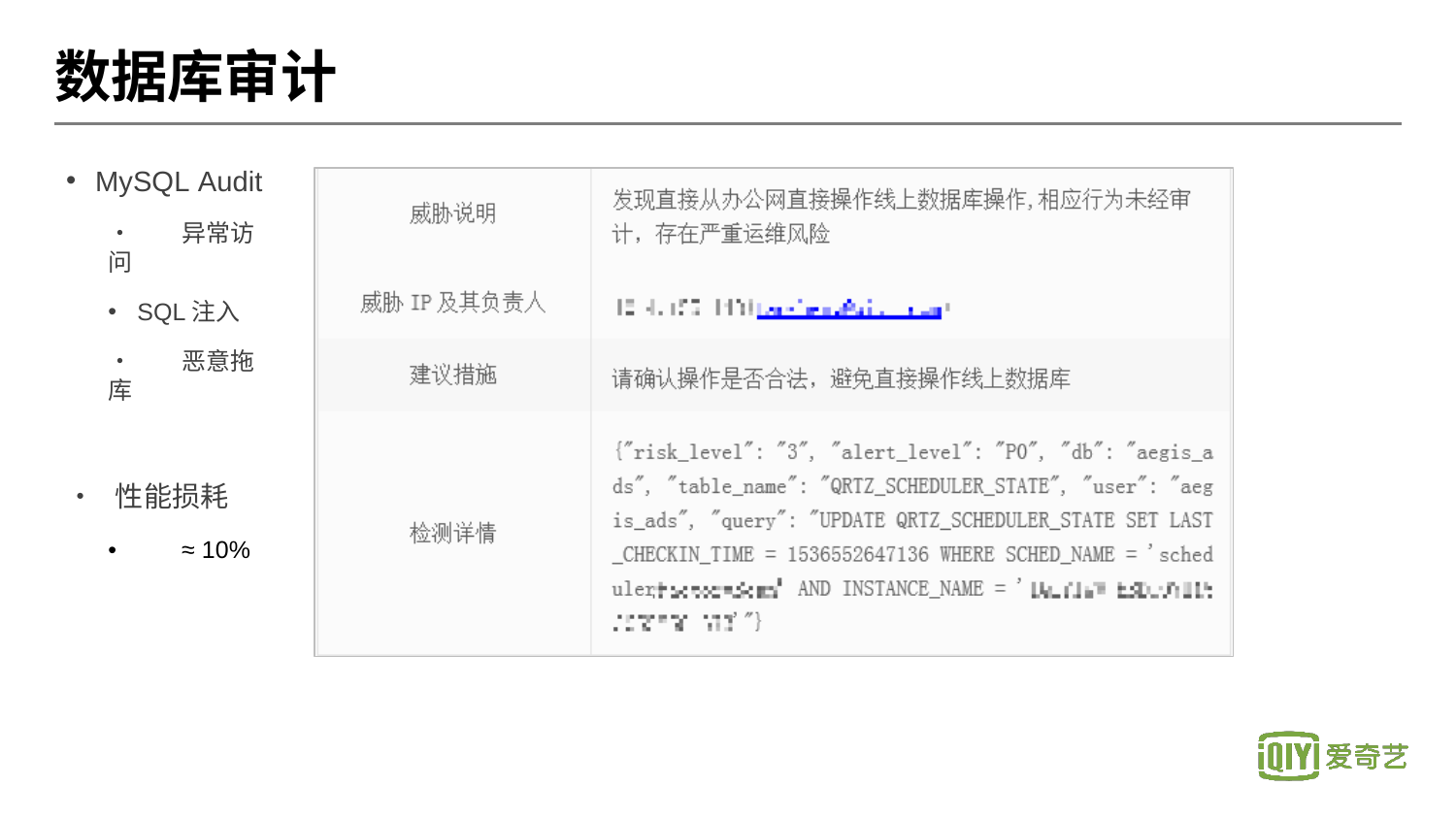

# 数据库审计
MySQL Audit
•	异常访问
SQL注入
•	恶意拖库

•  性能损耗
•	≈ 10%